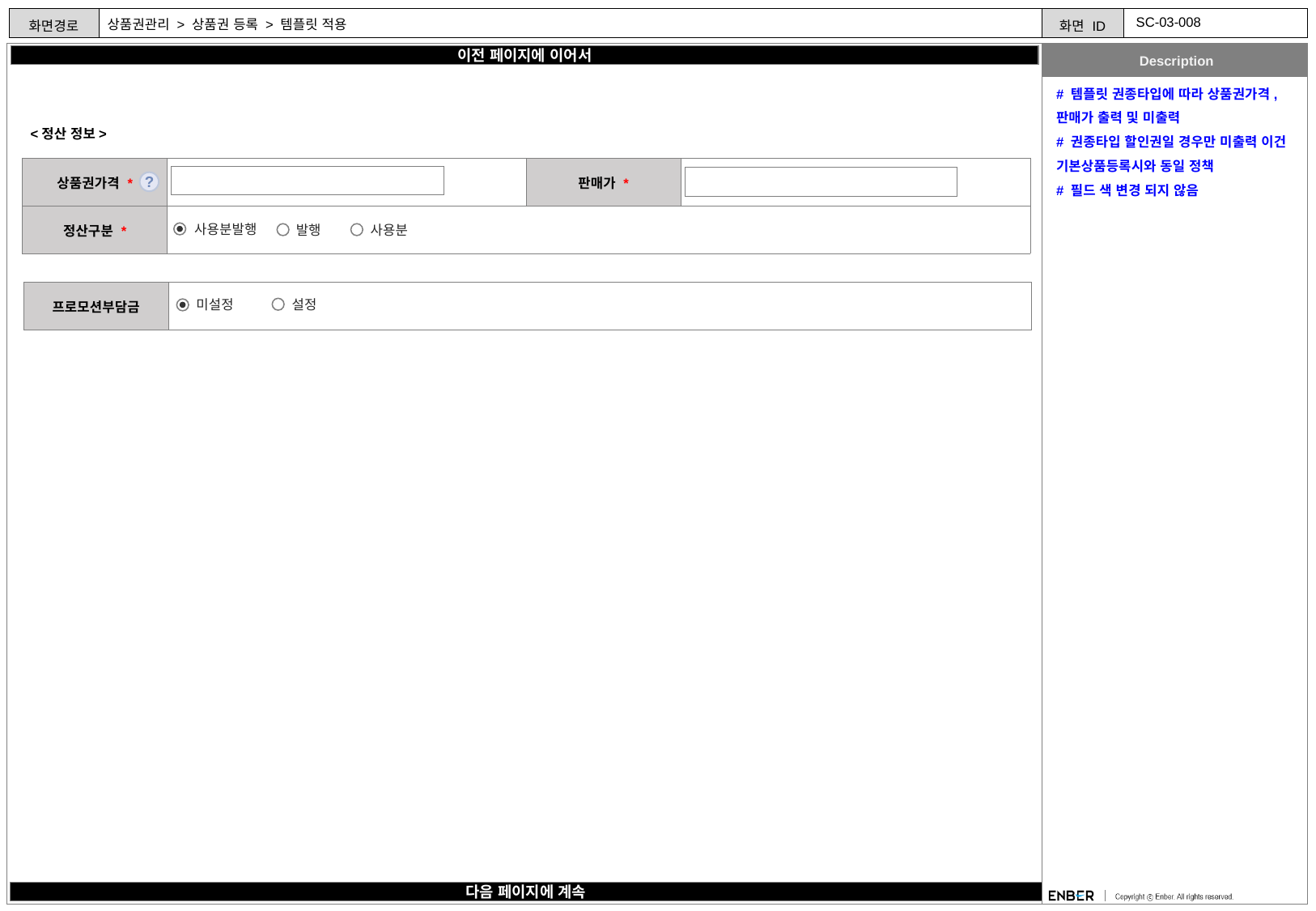

SC-03-008
# 상품권관리 > 상품권 등록 > 템플릿 적용
이전 페이지에 이어서
# 템플릿 권종타입에 따라 상품권가격, 판매가 출력 및 미출력
# 권종타입 할인권일 경우만 미출력 이건 기본상품등록시와 동일 정책
# 필드 색 변경 되지 않음
<정산 정보>
| 상품권가격 \* |  | 판매가 \* |  |
| --- | --- | --- | --- |
| 정산구분 \* |  |  |  |
?

사용분발행

사용분

발행

| 프로모션부담금 |  |
| --- | --- |
설정

미설정

다음 페이지에 계속